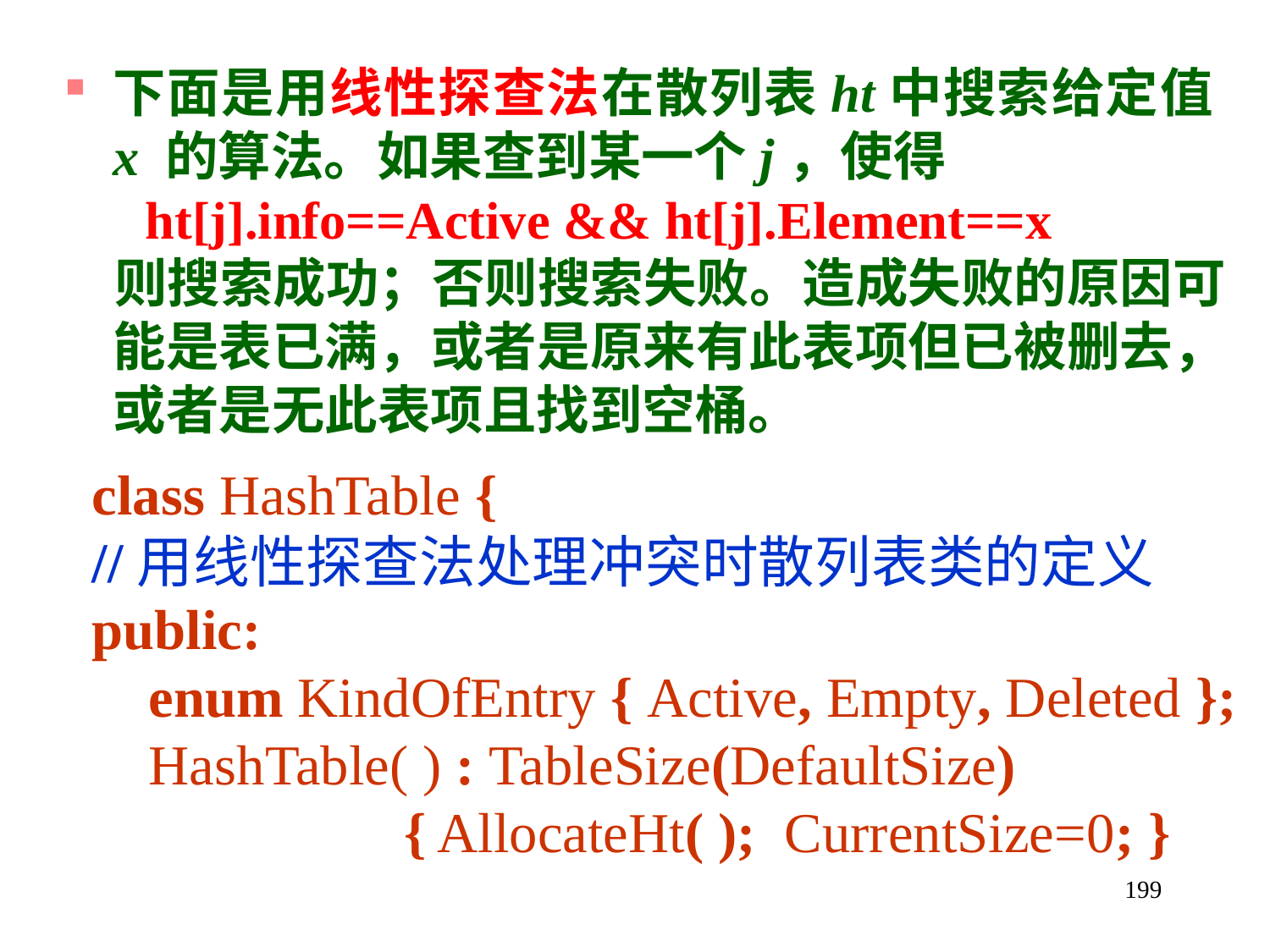

下面是用线性探查法在散列表ht中搜索给定值x 的算法。如果查到某一个j，使得
      ht[j].info==Active && ht[j].Element==x
   则搜索成功；否则搜索失败。造成失败的原因可能是表已满，或者是原来有此表项但已被删去，或者是无此表项且找到空桶。

class HashTable {
//用线性探查法处理冲突时散列表类的定义
public:
    enum KindOfEntry { Active, Empty, Deleted };
    HashTable( ) : TableSize(DefaultSize)
                      { AllocateHt( );  CurrentSize=0; }
199